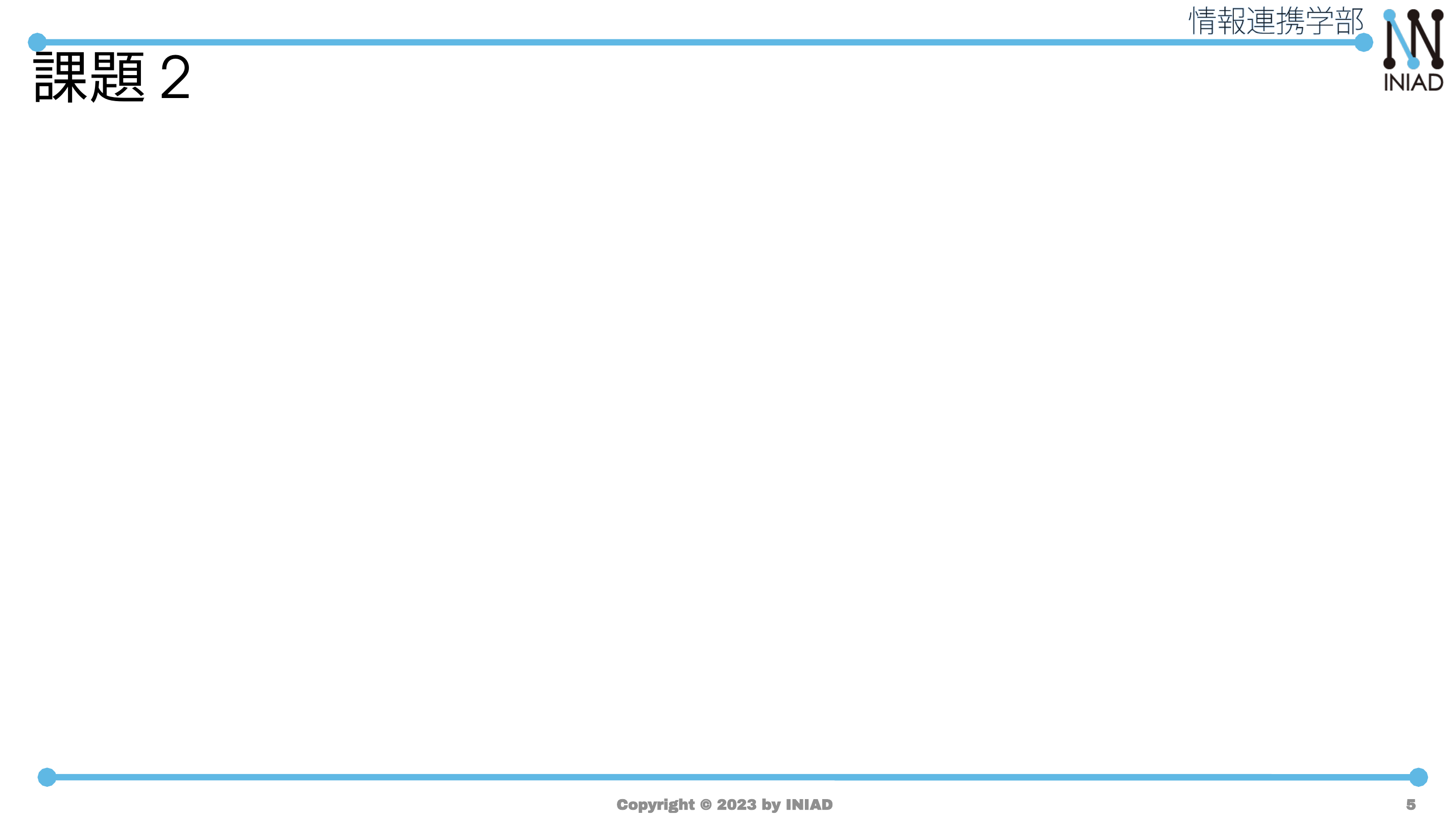

# 課題2
Copyright © 2023 by INIAD
5